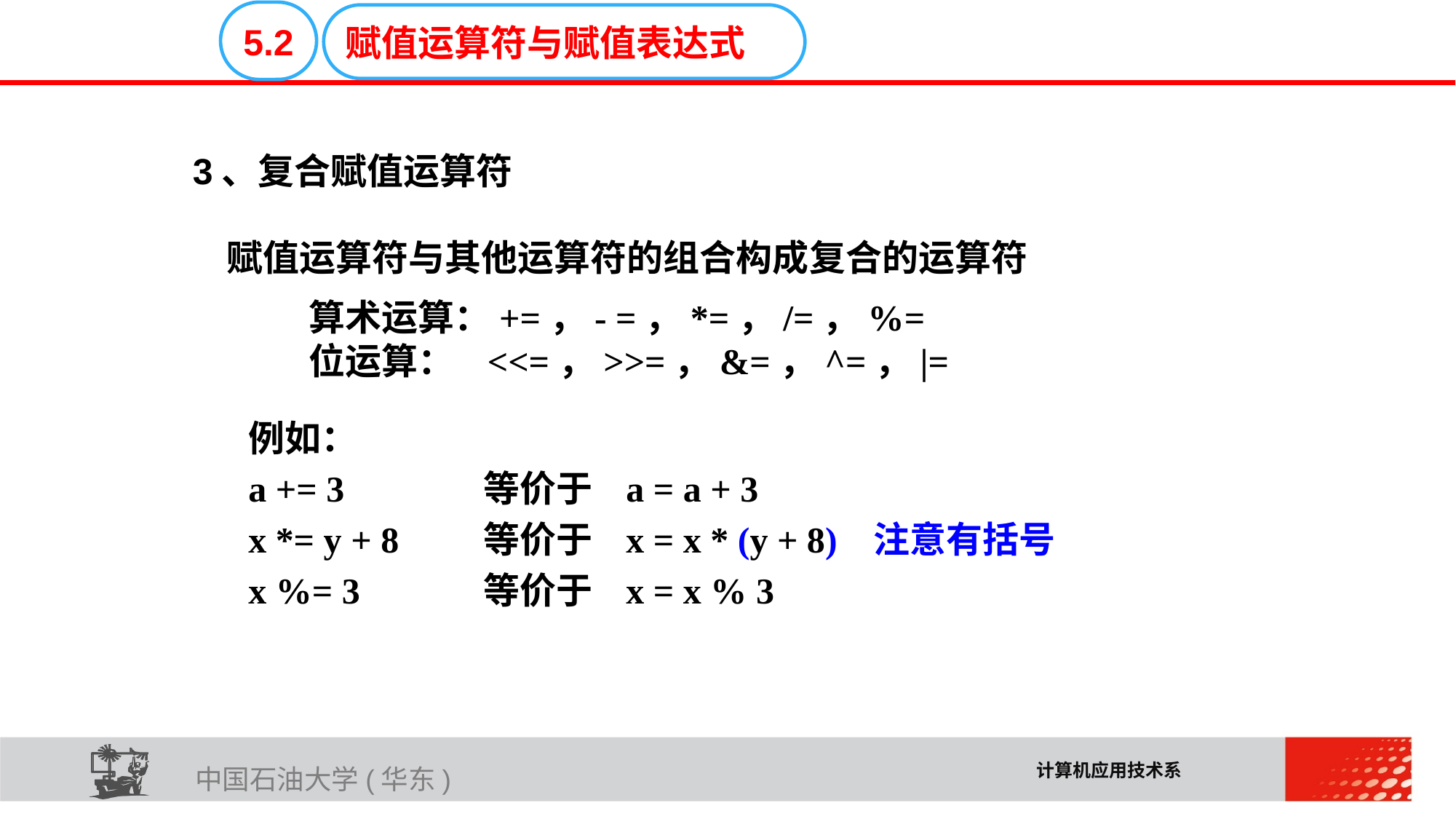

E6636B02012BD195C019CE06C16E30F4C33D02E32711A616D0819A1A3DEC08F98FFCE503BC41BA966B45D6F0472B73A72FC0F2BE2AA537FE6A04217657FCC2FDBF2DB6715F2B3FB871C24A61410
5.2
赋值运算符与赋值表达式
3、复合赋值运算符
赋值运算符与其他运算符的组合构成复合的运算符
算术运算：+=，- =，*=，/=，%=
位运算：   <<=，>>=，&=，^=，|=
例如：
a += 3	等价于   a = a + 3
x *= y + 8	等价于   x = x * (y + 8)   注意有括号
x %= 3	等价于   x = x % 3
46